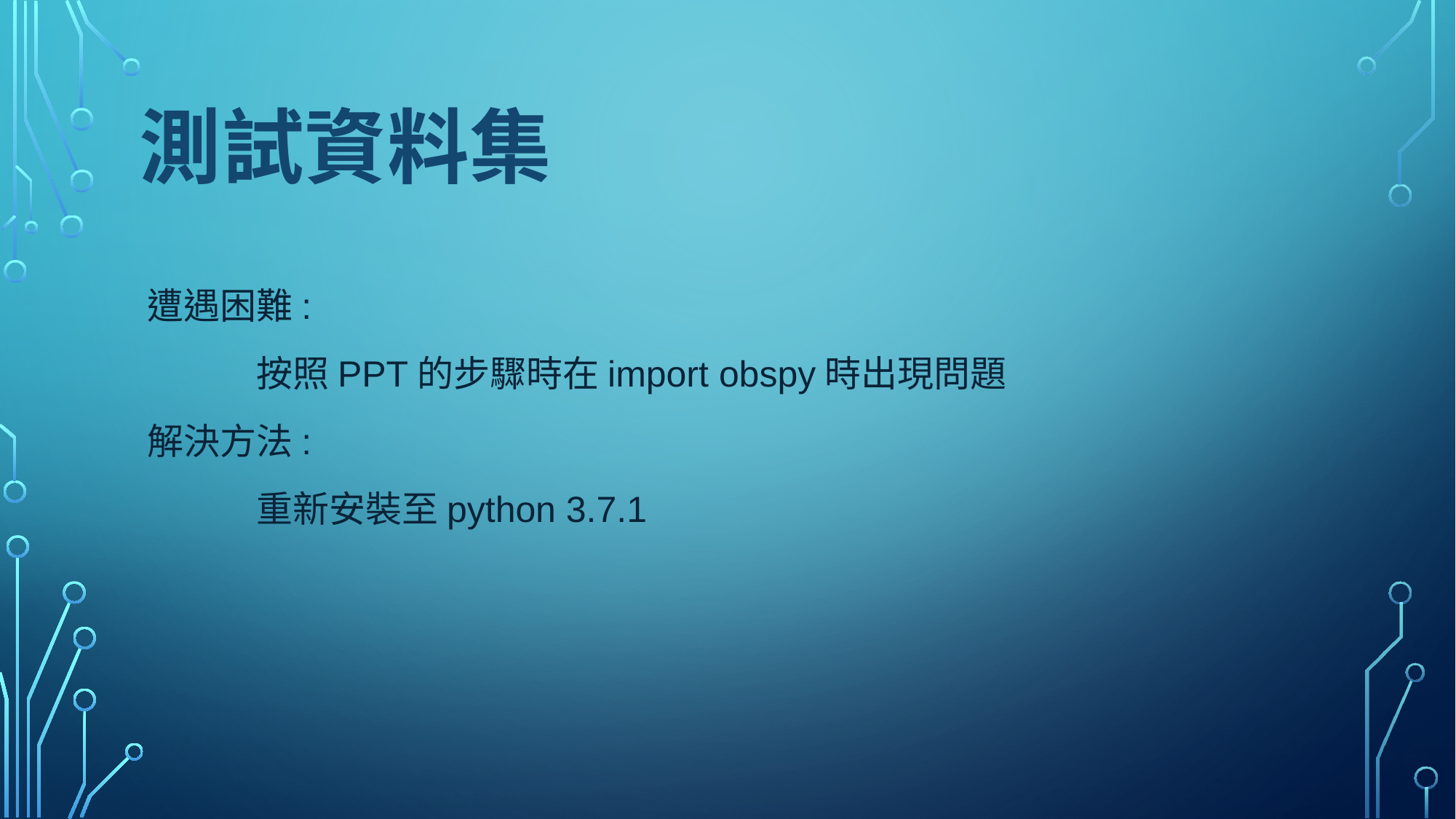

測試資料集
遭遇困難:
	按照PPT的步驟時在import obspy時出現問題
解決方法:
	重新安裝至python 3.7.1